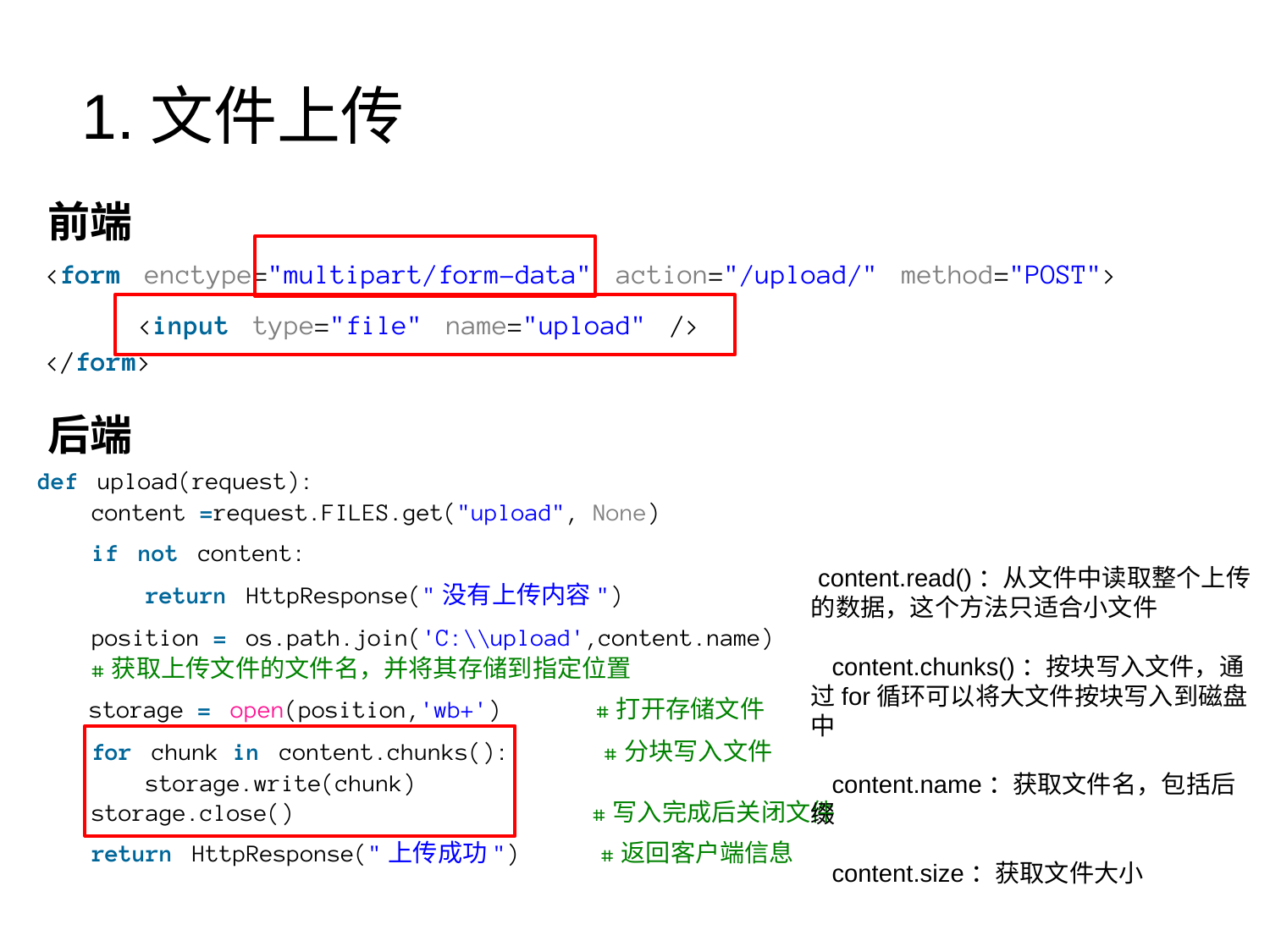

1.文件上传
前端

<form enctype="multipart/form-data" action="/upload/" method="POST">
      <input type="file" name="upload" />
</form>
点击添加文本

后端
点击添加文本
def upload(request):
    content =request.FILES.get("upload", None)
    if not content:
        return HttpResponse("没有上传内容")
    position = os.path.join('C:\\upload',content.name)
    #获取上传文件的文件名，并将其存储到指定位置
   storage = open(position,'wb+')       #打开存储文件
    for chunk in content.chunks():       #分块写入文件
        storage.write(chunk)
    storage.close()                      #写入完成后关闭文件
    return HttpResponse("上传成功")      #返回客户端信息
 content.read()：从文件中读取整个上传的数据，这个方法只适合小文件

   content.chunks()：按块写入文件，通过for循环可以将大文件按块写入到磁盘中

   content.name：获取文件名，包括后缀

   content.size：获取文件大小
点击添加文本

点击添加文本